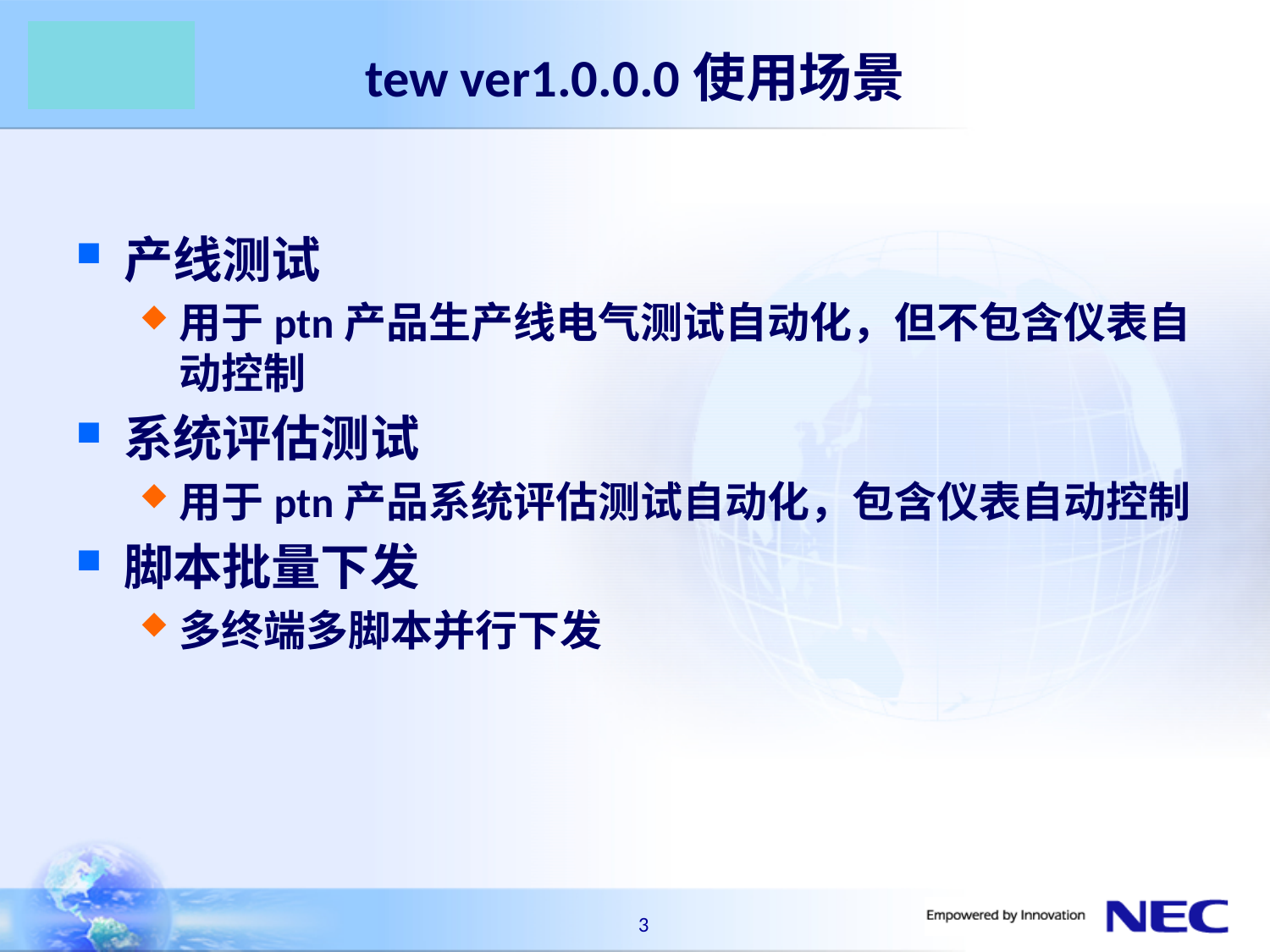

# tew ver1.0.0.0使用场景
产线测试
用于ptn产品生产线电气测试自动化，但不包含仪表自动控制
系统评估测试
用于ptn产品系统评估测试自动化，包含仪表自动控制
脚本批量下发
多终端多脚本并行下发